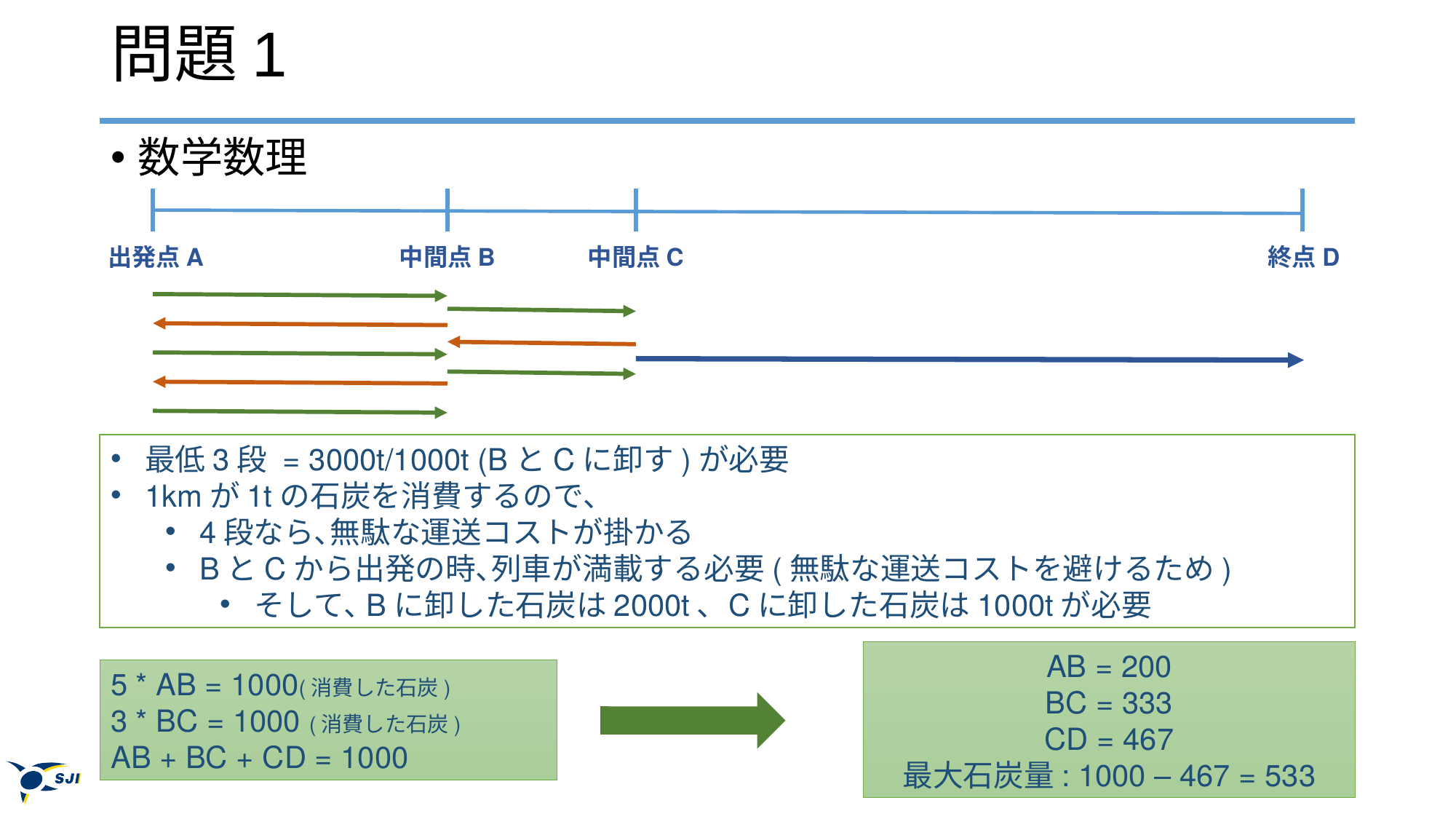

# 問題1
数学数理
出発点A
中間点B
中間点C
終点D
最低3段 = 3000t/1000t (BとCに卸す)が必要
1kmが1tの石炭を消費するので､
4段なら､無駄な運送コストが掛かる
BとCから出発の時､列車が満載する必要(無駄な運送コストを避けるため)
そして､Bに卸した石炭は2000t､ Cに卸した石炭は1000tが必要
AB = 200
BC = 333
CD = 467
最大石炭量: 1000 – 467 = 533
5 * AB = 1000(消費した石炭)
3 * BC = 1000 (消費した石炭)
AB + BC + CD = 1000